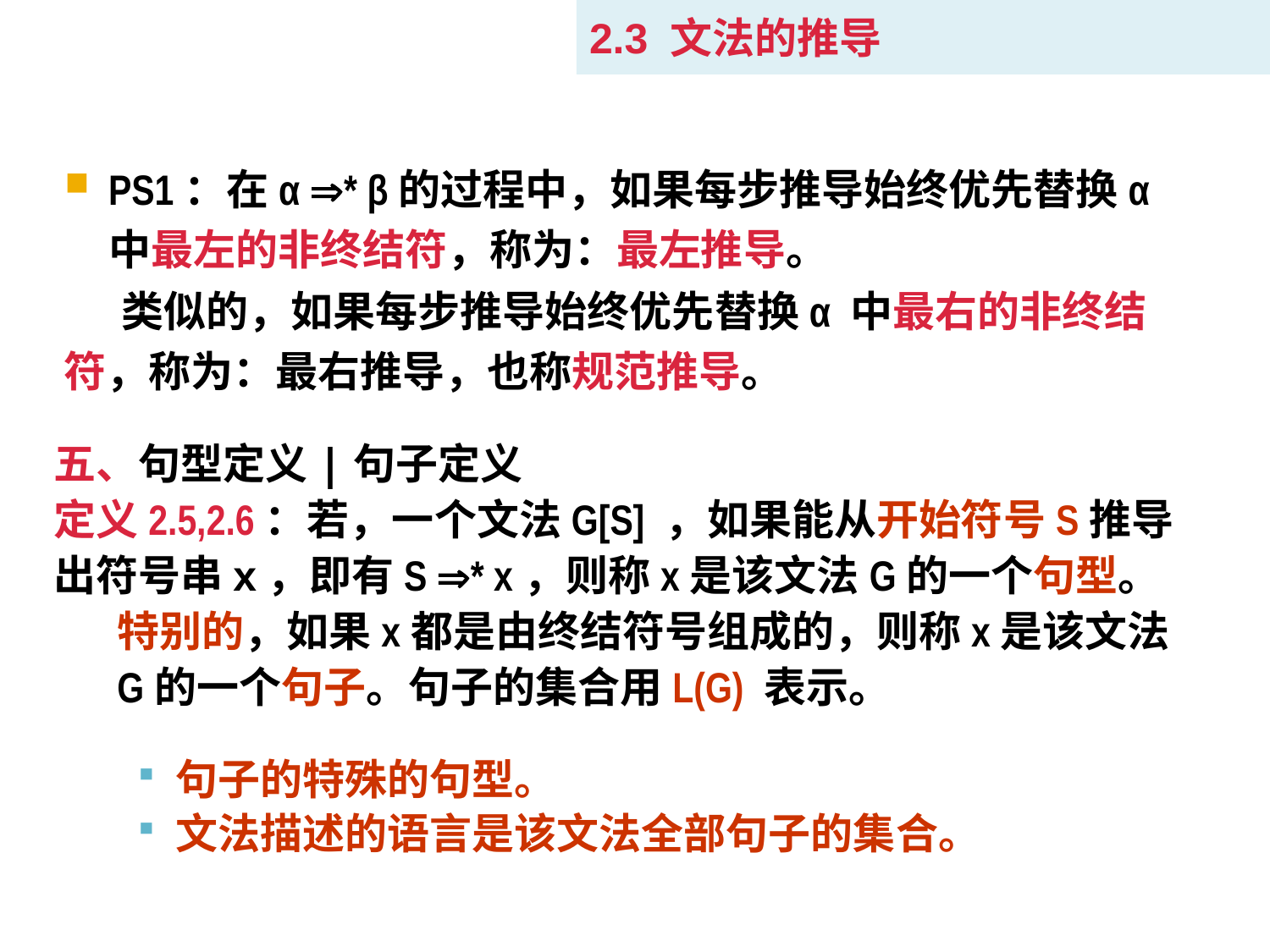

2.3 文法的推导
PS1：在α ⇒* β的过程中，如果每步推导始终优先替换α 中最左的非终结符，称为：最左推导。
     类似的，如果每步推导始终优先替换α 中最右的非终结符，称为：最右推导，也称规范推导。
五、句型定义|句子定义
定义2.5,2.6：若，一个文法G[S] ，如果能从开始符号S推导出符号串x，即有S ⇒* x，则称x是该文法G的一个句型。
特别的，如果x都是由终结符号组成的，则称x是该文法G的一个句子。句子的集合用L(G) 表示。
句子的特殊的句型。
文法描述的语言是该文法全部句子的集合。